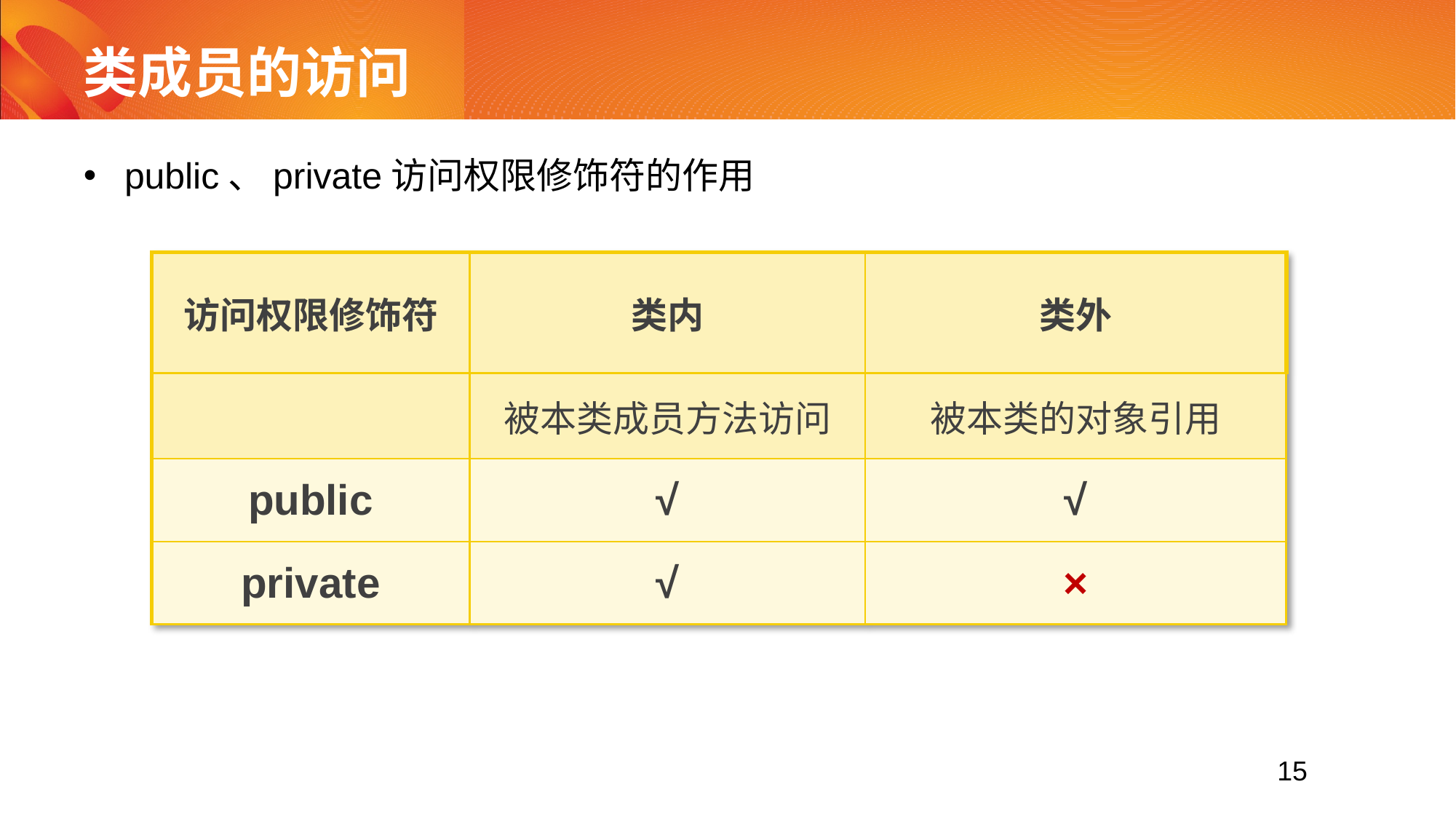

# 类成员的访问
public、private访问权限修饰符的作用
| 访问权限修饰符 | 类内 | 类外 |
| --- | --- | --- |
|  | 被本类成员方法访问 | 被本类的对象引用 |
| public | √ | √ |
| private | √ | × |